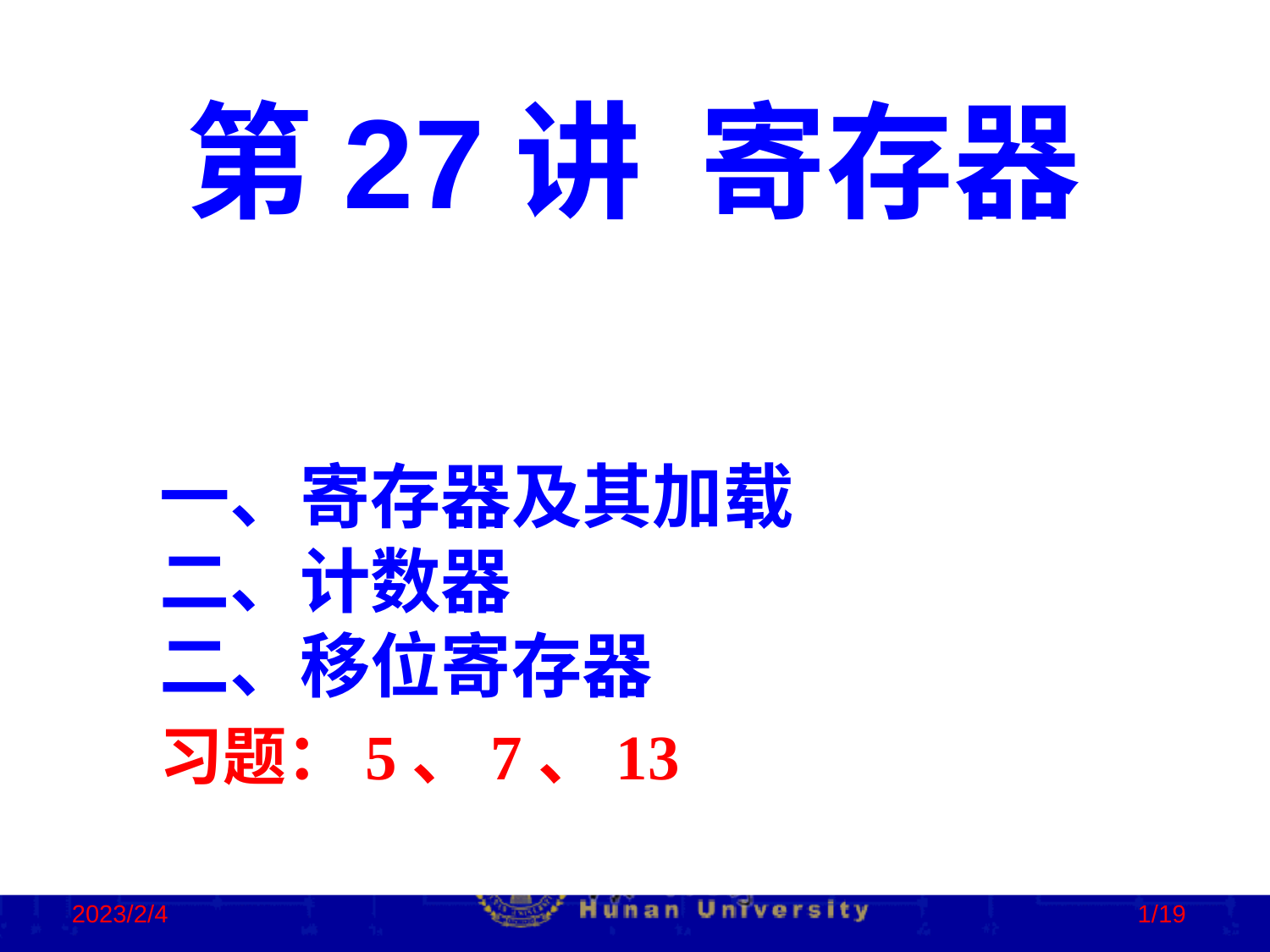

第27讲  寄存器
一、寄存器及其加载
二、计数器
二、移位寄存器
习题：5、7、13
2023/2/4
1/19